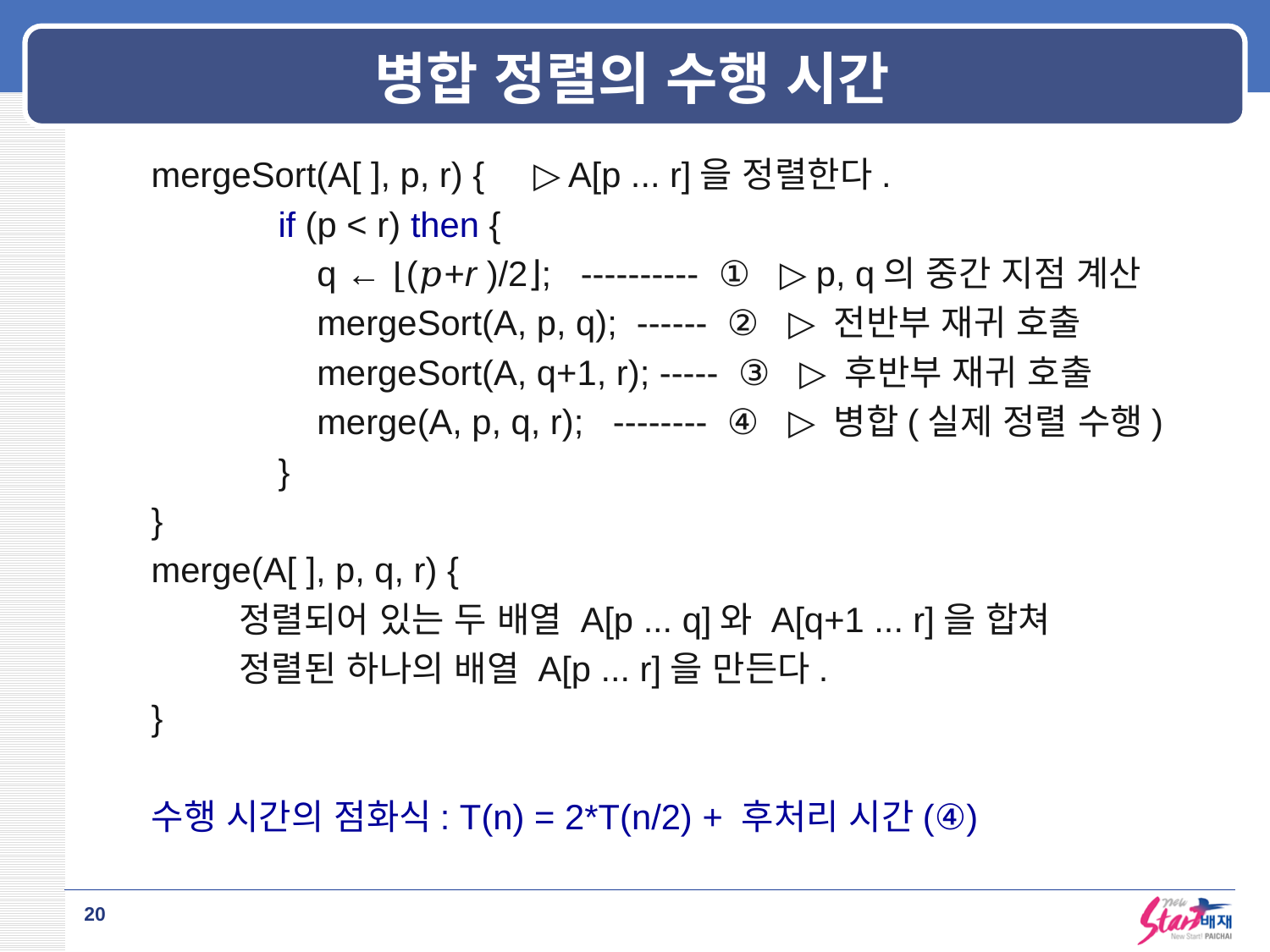

# 병합 정렬의 수행 시간
mergeSort(A[ ], p, r) {     ▷ A[p ... r]을 정렬한다.
	if (p < r) then {
	    q ← ⌊(𝑝+r )/2⌋;   ----------  ①   ▷ p, q의 중간 지점 계산
	    mergeSort(A, p, q);  ------  ②   ▷ 전반부 재귀 호출
	    mergeSort(A, q+1, r); -----  ③   ▷ 후반부 재귀 호출
	    merge(A, p, q, r);   --------  ④   ▷ 병합(실제 정렬 수행)
	}
}
merge(A[ ], p, q, r) {
        정렬되어 있는 두 배열 A[p ... q]와 A[q+1 ... r]을 합쳐
        정렬된 하나의 배열 A[p ... r]을 만든다.
}

수행 시간의 점화식: T(n) = 2*T(n/2) + 후처리 시간(④)
20